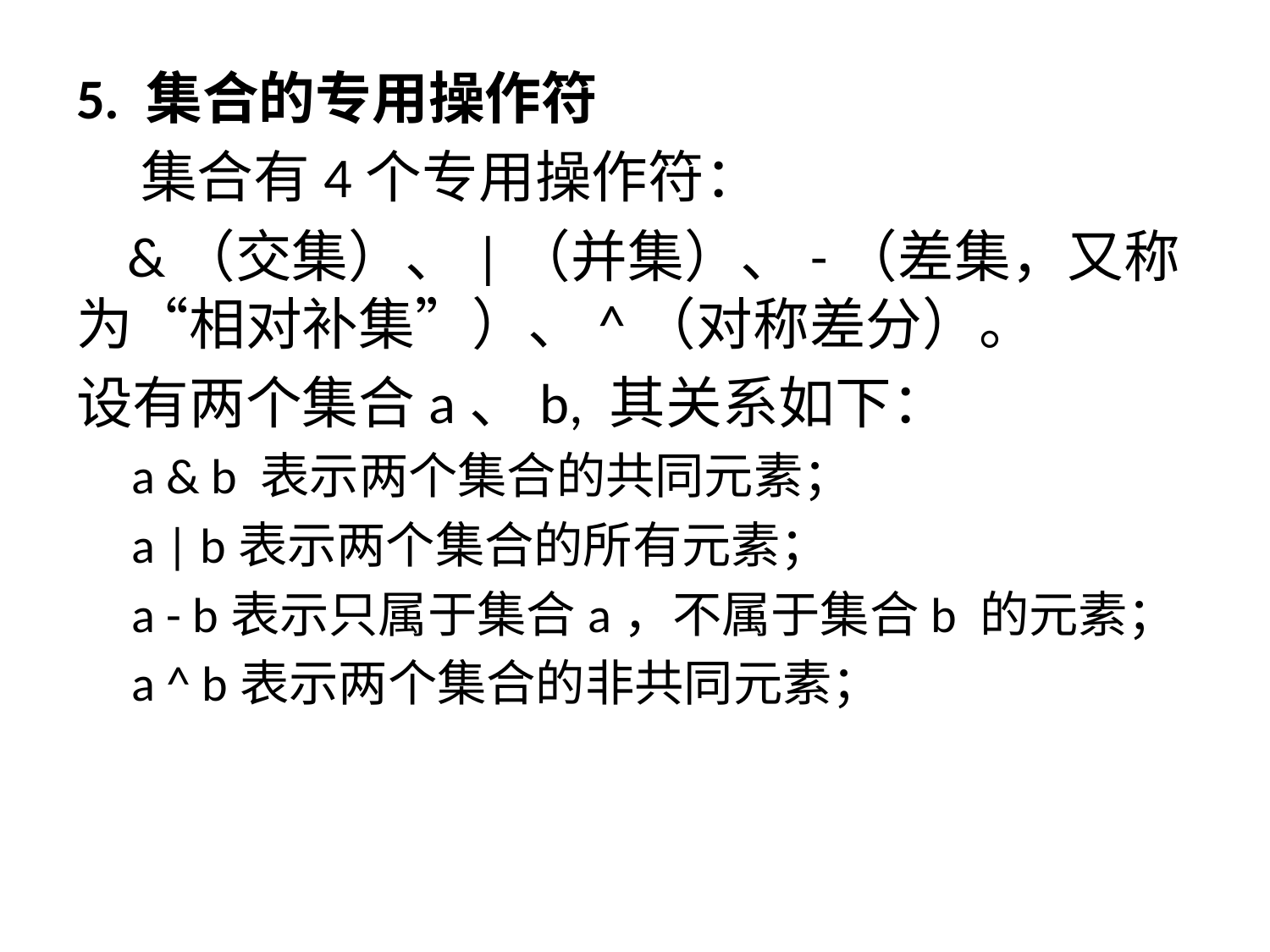

5. 集合的专用操作符
    集合有4个专用操作符：
    &（交集）、|（并集）、-（差集，又称为“相对补集”）、^（对称差分）。
设有两个集合a、b, 其关系如下：
a & b 表示两个集合的共同元素；
a | b表示两个集合的所有元素；
a - b表示只属于集合a，不属于集合b 的元素；
a ^ b表示两个集合的非共同元素；